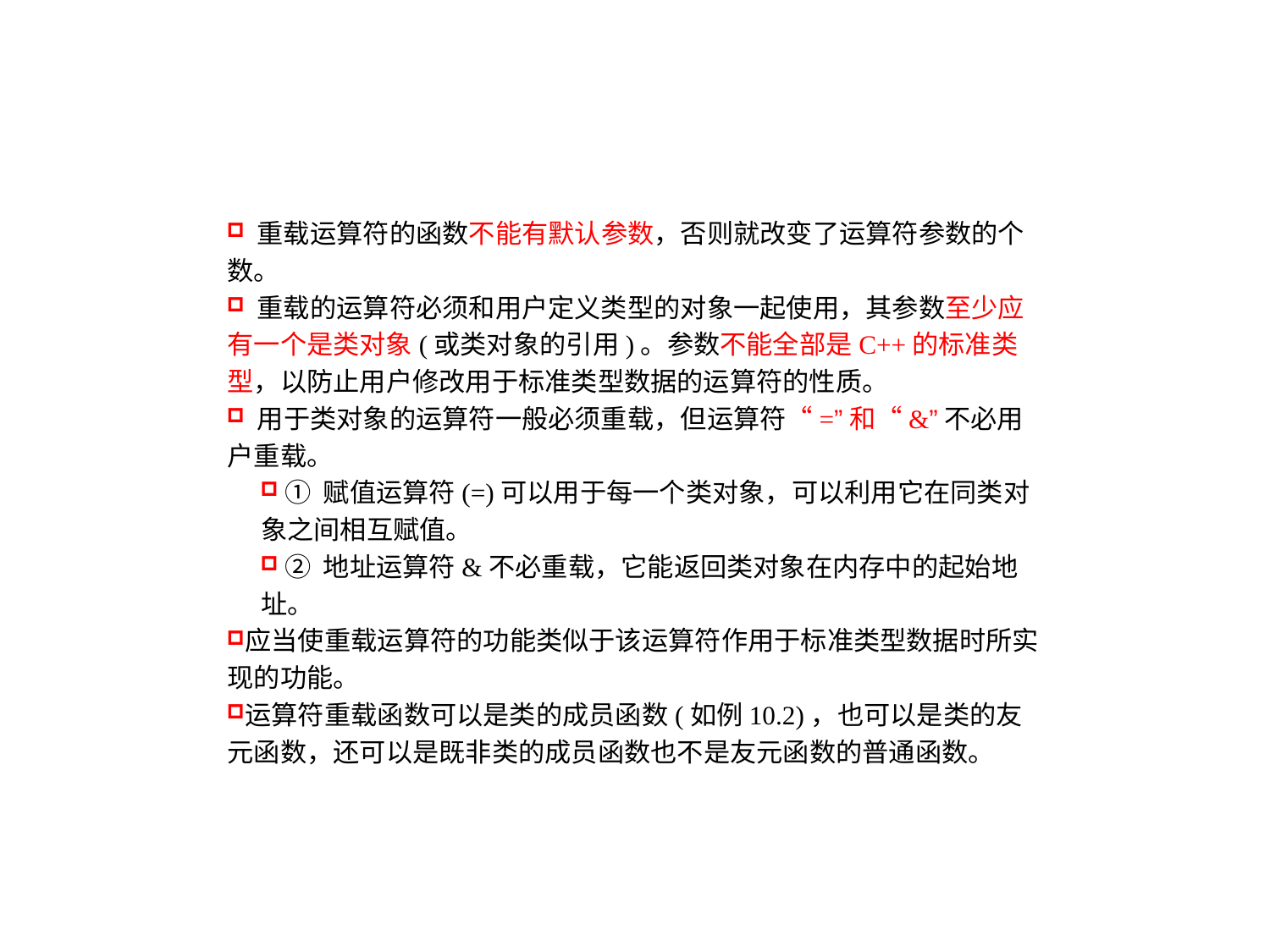

重载运算符的函数不能有默认参数，否则就改变了运算符参数的个数。
 重载的运算符必须和用户定义类型的对象一起使用，其参数至少应有一个是类对象(或类对象的引用)。参数不能全部是C++的标准类型，以防止用户修改用于标准类型数据的运算符的性质。
 用于类对象的运算符一般必须重载，但运算符“=”和“&”不必用户重载。
 ① 赋值运算符(=)可以用于每一个类对象，可以利用它在同类对象之间相互赋值。
 ② 地址运算符&不必重载，它能返回类对象在内存中的起始地址。
应当使重载运算符的功能类似于该运算符作用于标准类型数据时所实现的功能。
运算符重载函数可以是类的成员函数(如例10.2)，也可以是类的友元函数，还可以是既非类的成员函数也不是友元函数的普通函数。